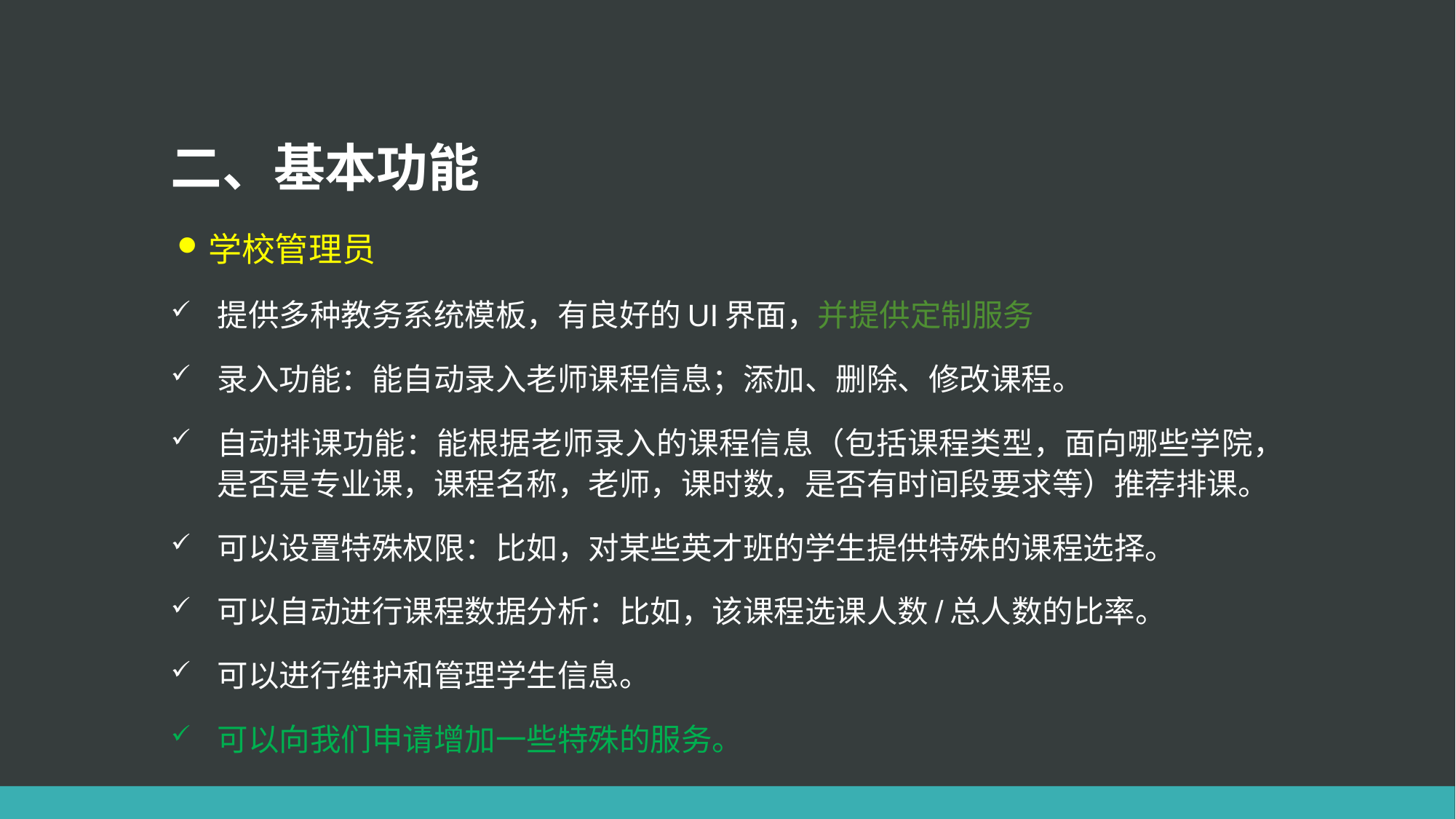

# 二、基本功能
学校管理员
提供多种教务系统模板，有良好的UI界面，并提供定制服务
录入功能：能自动录入老师课程信息；添加、删除、修改课程。
自动排课功能：能根据老师录入的课程信息（包括课程类型，面向哪些学院，是否是专业课，课程名称，老师，课时数，是否有时间段要求等）推荐排课。
可以设置特殊权限：比如，对某些英才班的学生提供特殊的课程选择。
可以自动进行课程数据分析：比如，该课程选课人数/总人数的比率。
可以进行维护和管理学生信息。
可以向我们申请增加一些特殊的服务。